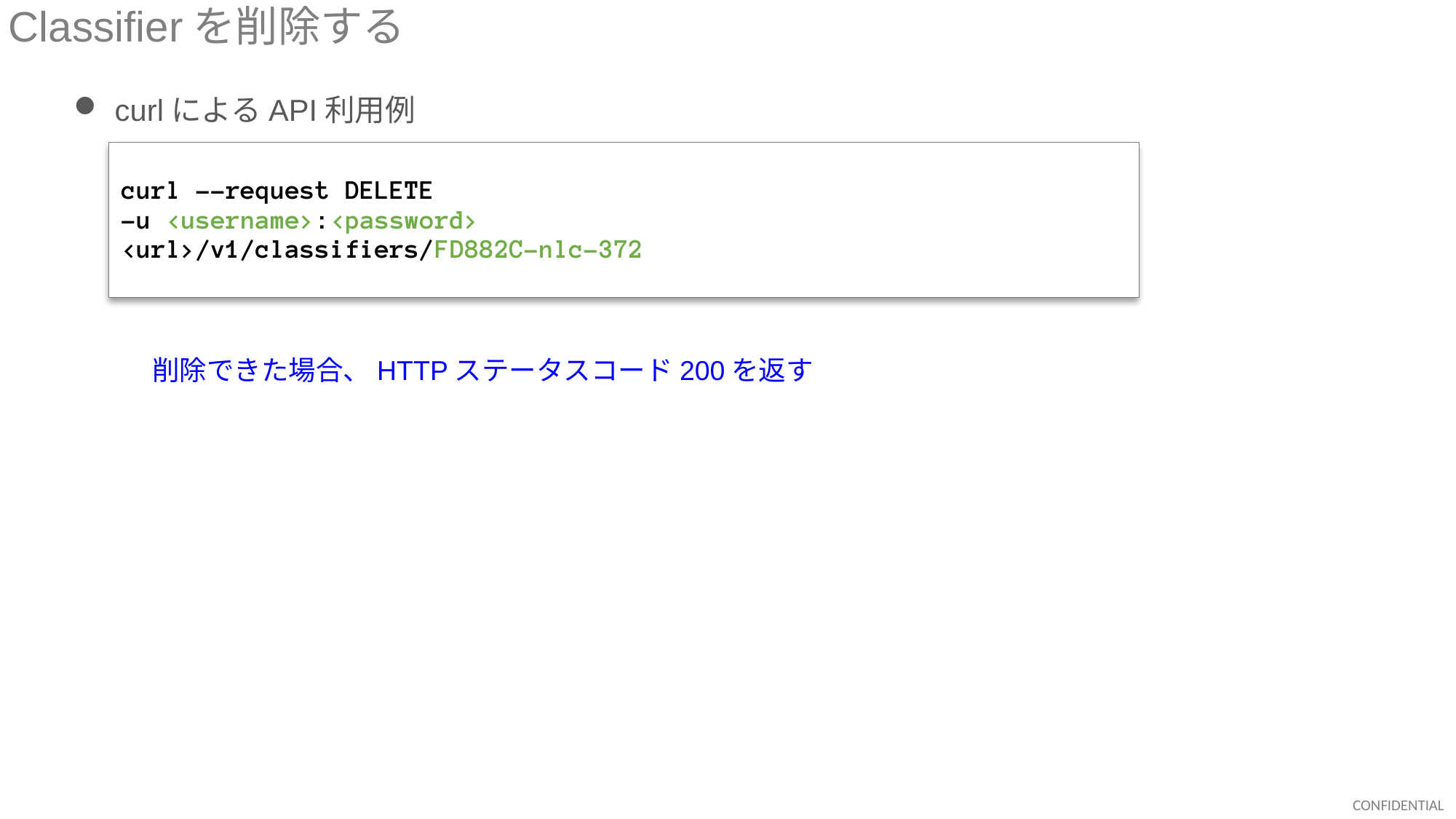

Classifierを削除する
curlによるAPI利用例
curl --request DELETE
-u <username>:<password>
<url>/v1/classifiers/FD882C-nlc-372
削除できた場合、HTTPステータスコード200を返す
CONFIDENTIAL